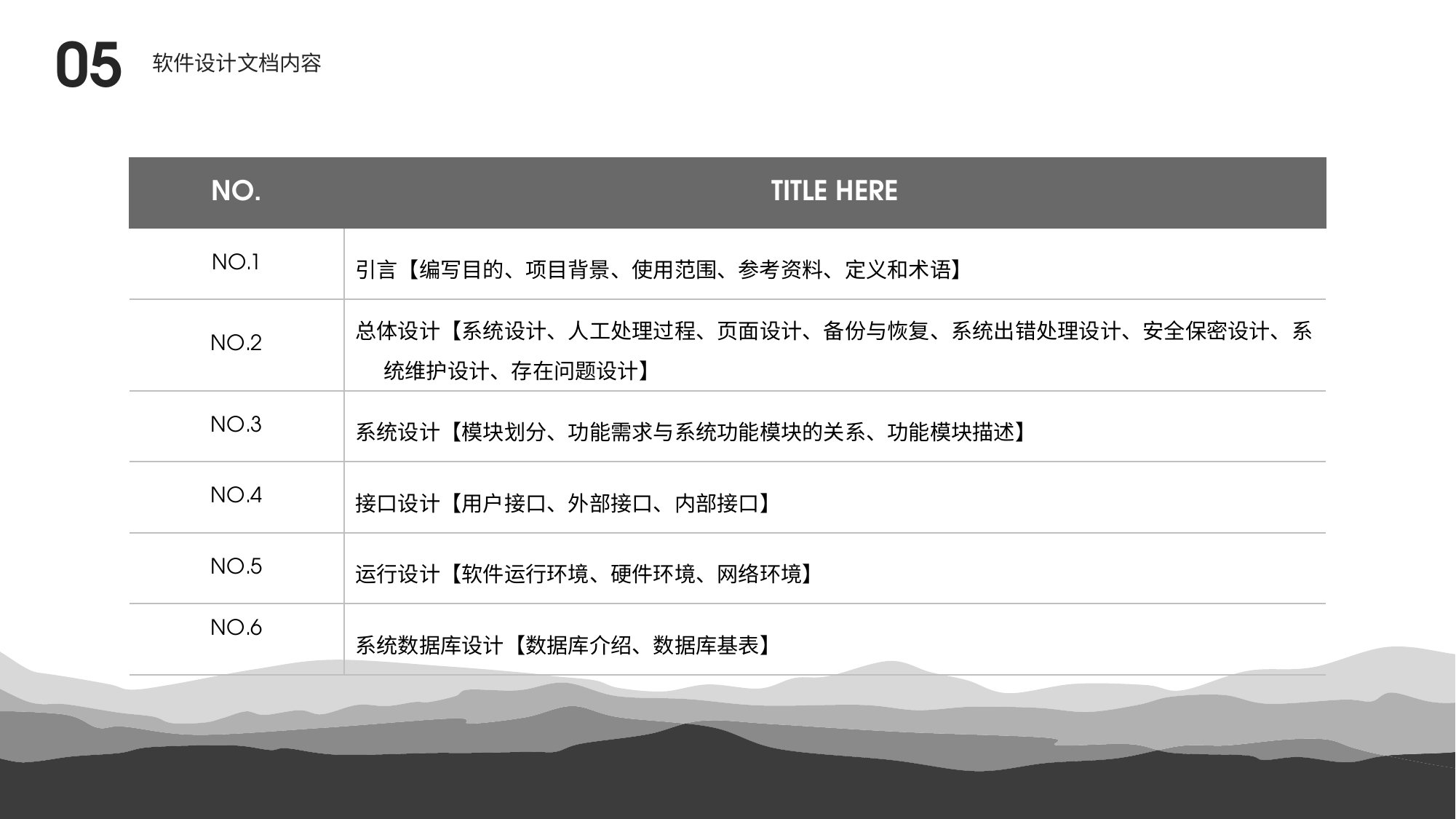

05
软件设计文档内容
| NO. | TITLE HERE |
| --- | --- |
| NO.1 | 引言【编写目的、项目背景、使用范围、参考资料、定义和术语】 |
| NO.2 | 总体设计【系统设计、人工处理过程、页面设计、备份与恢复、系统出错处理设计、安全保密设计、系 统维护设计、存在问题设计】 |
| NO.3 | 系统设计【模块划分、功能需求与系统功能模块的关系、功能模块描述】 |
| NO.4 | 接口设计【用户接口、外部接口、内部接口】 |
| NO.5 | 运行设计【软件运行环境、硬件环境、网络环境】 |
| NO.6 | 系统数据库设计【数据库介绍、数据库基表】 |